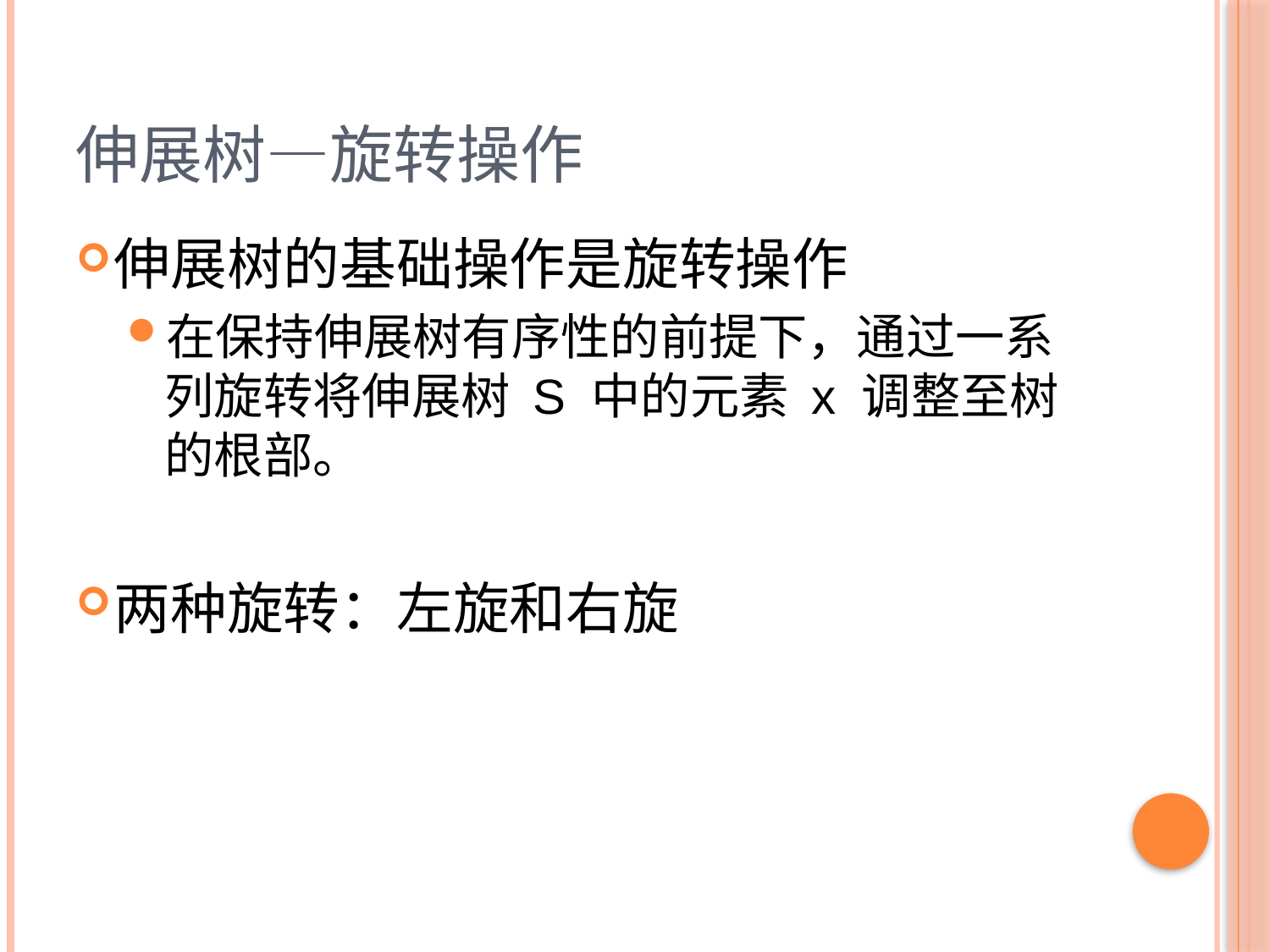

# 伸展树—旋转操作
伸展树的基础操作是旋转操作
在保持伸展树有序性的前提下，通过一系列旋转将伸展树 S 中的元素 x 调整至树的根部。

两种旋转：左旋和右旋